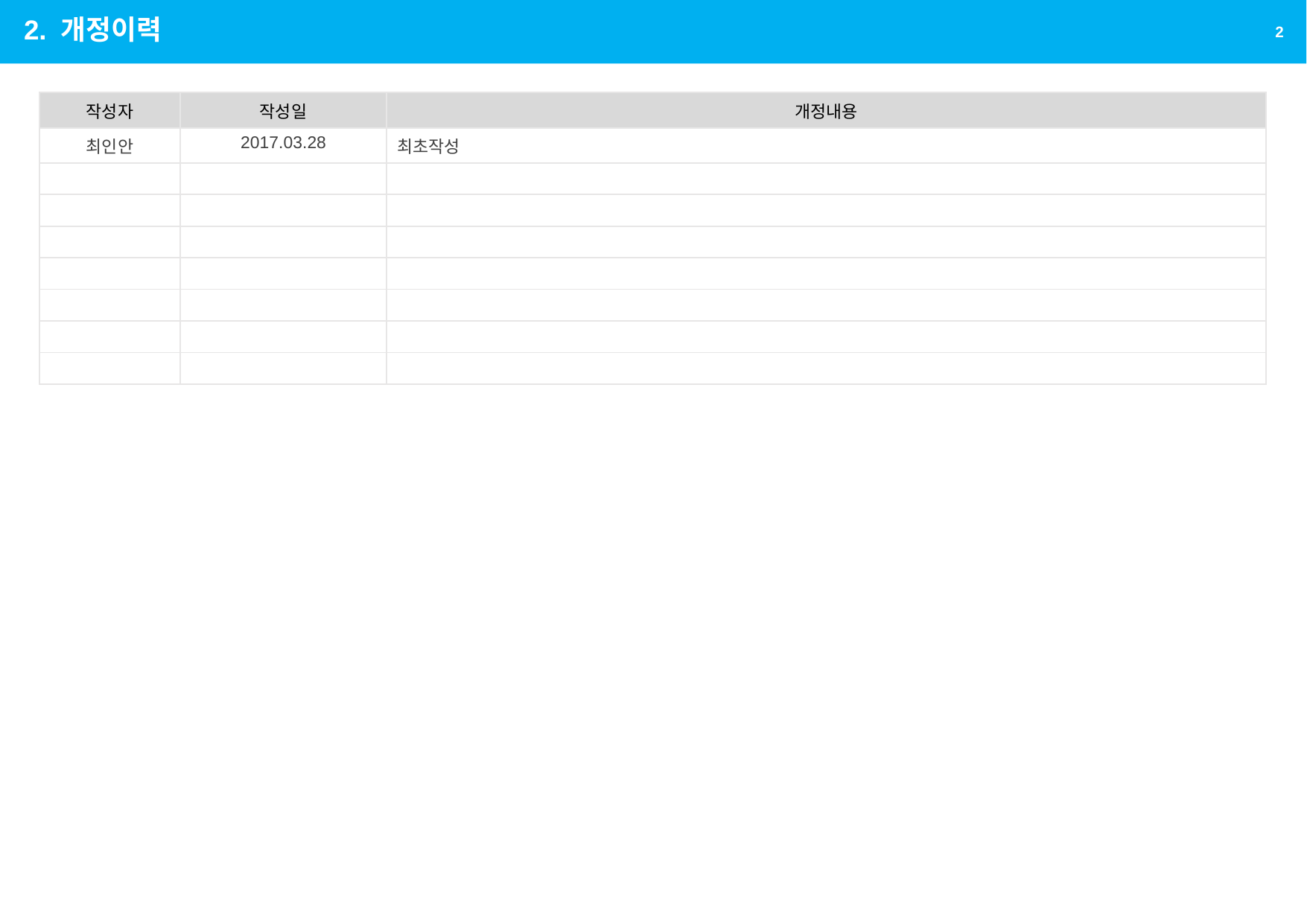

# 2. 개정이력
| 작성자 | 작성일 | 개정내용 |
| --- | --- | --- |
| 최인안 | 2017.03.28 | 최초작성 |
|  |  |  |
|  |  |  |
|  |  |  |
|  |  |  |
|  |  |  |
|  |  |  |
|  |  |  |